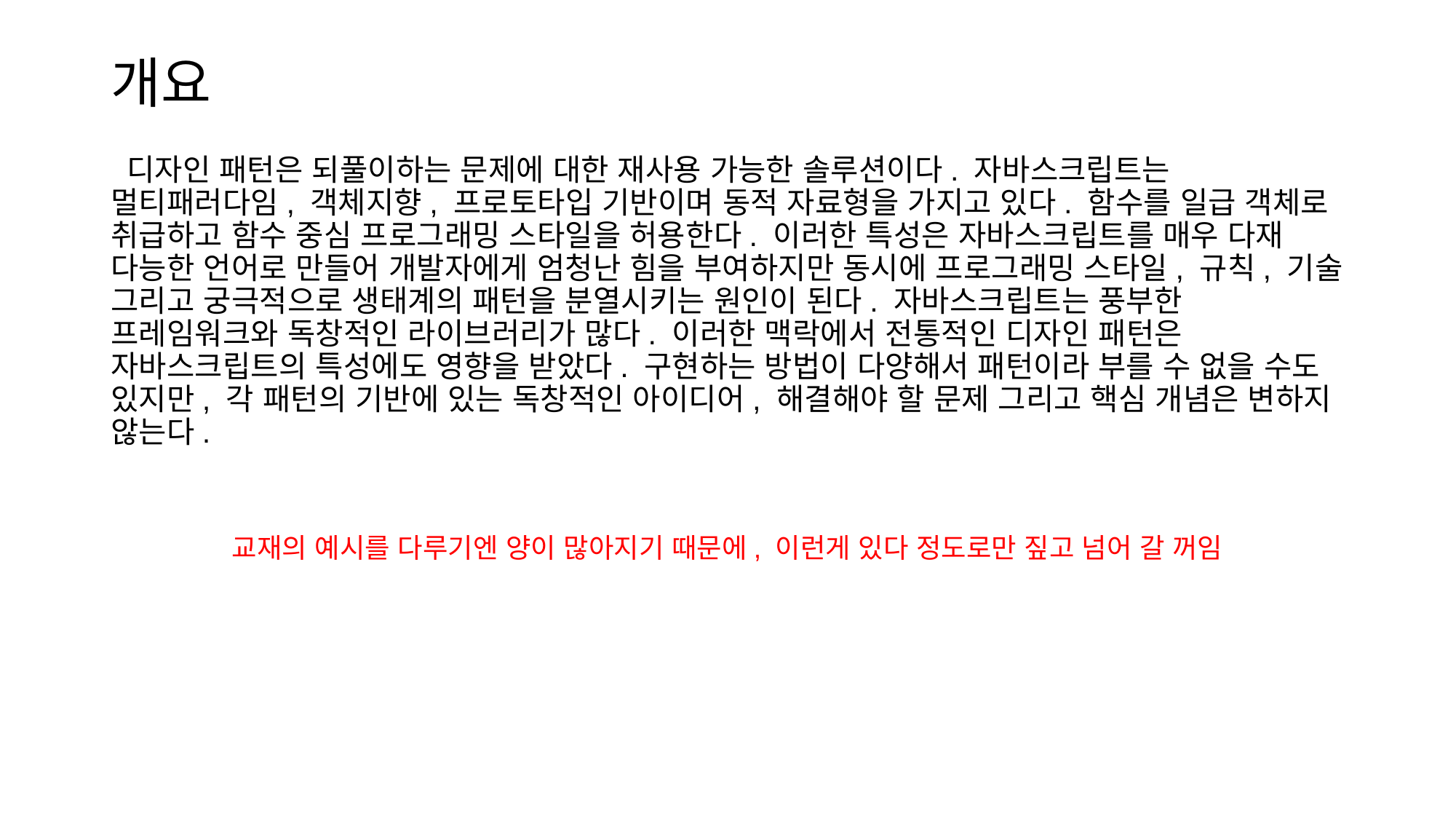

# 개요
 디자인 패턴은 되풀이하는 문제에 대한 재사용 가능한 솔루션이다. 자바스크립트는 멀티패러다임, 객체지향, 프로토타입 기반이며 동적 자료형을 가지고 있다. 함수를 일급 객체로 취급하고 함수 중심 프로그래밍 스타일을 허용한다. 이러한 특성은 자바스크립트를 매우 다재 다능한 언어로 만들어 개발자에게 엄청난 힘을 부여하지만 동시에 프로그래밍 스타일, 규칙, 기술 그리고 궁극적으로 생태계의 패턴을 분열시키는 원인이 된다. 자바스크립트는 풍부한 프레임워크와 독창적인 라이브러리가 많다. 이러한 맥락에서 전통적인 디자인 패턴은 자바스크립트의 특성에도 영향을 받았다. 구현하는 방법이 다양해서 패턴이라 부를 수 없을 수도 있지만, 각 패턴의 기반에 있는 독창적인 아이디어, 해결해야 할 문제 그리고 핵심 개념은 변하지 않는다.
교재의 예시를 다루기엔 양이 많아지기 때문에, 이런게 있다 정도로만 짚고 넘어 갈 꺼임